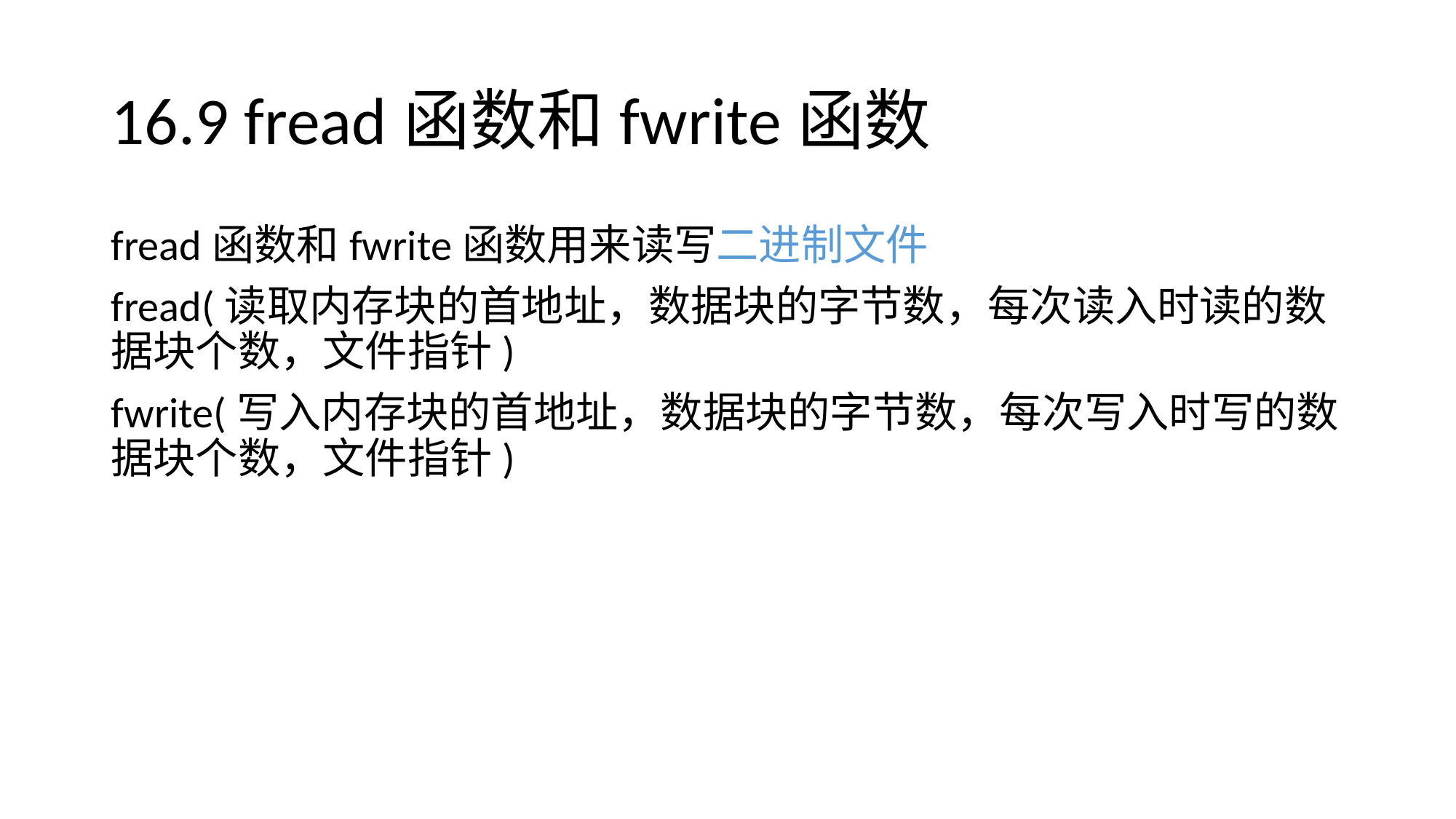

# 16.9 fread函数和fwrite函数
fread函数和fwrite函数用来读写二进制文件
fread(读取内存块的首地址，数据块的字节数，每次读入时读的数据块个数，文件指针)
fwrite(写入内存块的首地址，数据块的字节数，每次写入时写的数据块个数，文件指针)